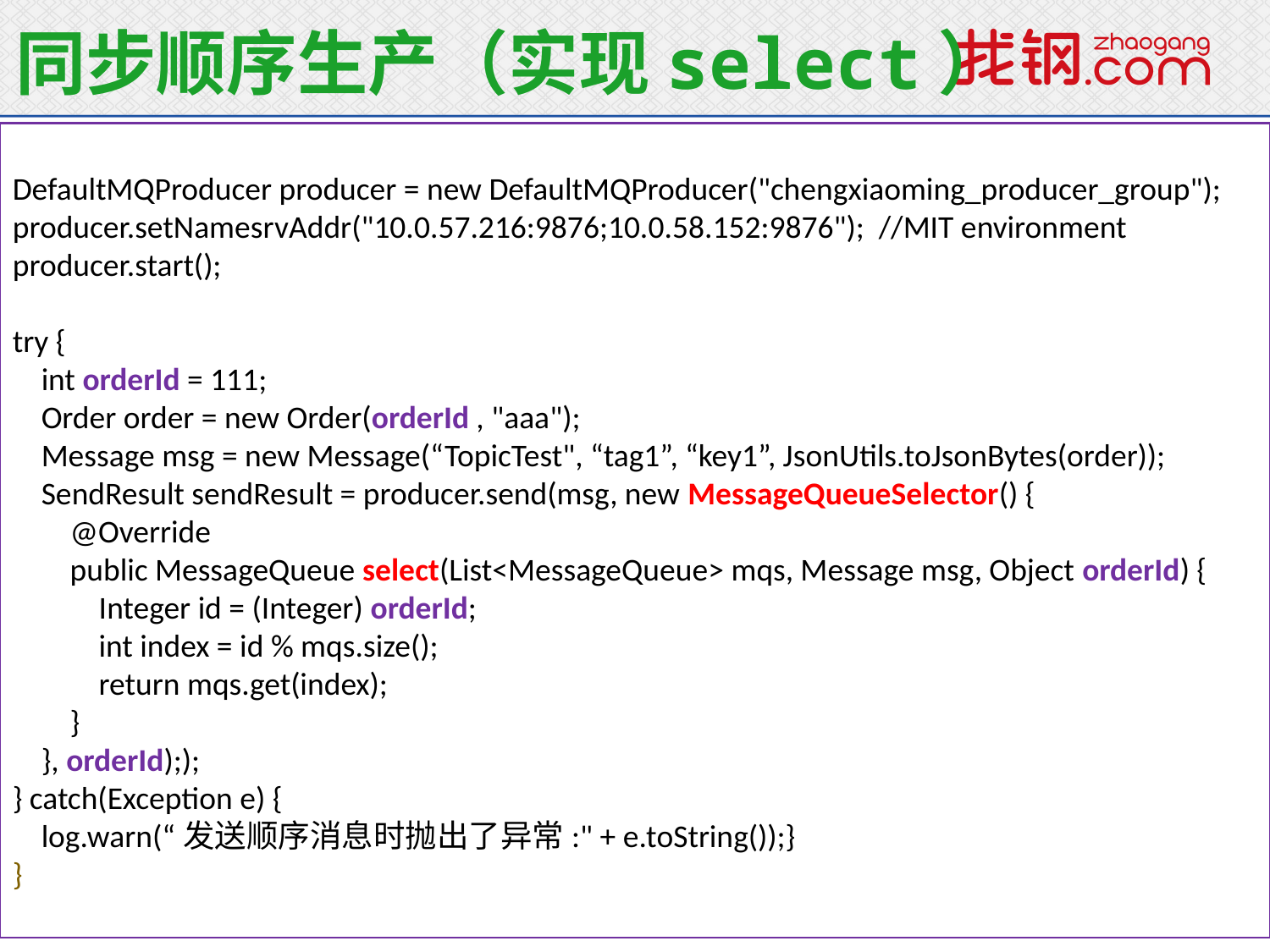

同步顺序生产（实现select）
DefaultMQProducer producer = new DefaultMQProducer("chengxiaoming_producer_group");
producer.setNamesrvAddr("10.0.57.216:9876;10.0.58.152:9876");  //MIT environment
producer.start();

try {
    int orderId = 111;
    Order order = new Order(orderId , "aaa");
    Message msg = new Message(“TopicTest", “tag1”, “key1”, JsonUtils.toJsonBytes(order));
    SendResult sendResult = producer.send(msg, new MessageQueueSelector() {
        @Override
        public MessageQueue select(List<MessageQueue> mqs, Message msg, Object orderId) {
            Integer id = (Integer) orderId;
            int index = id % mqs.size();
            return mqs.get(index);
        }
    }, orderId););
} catch(Exception e) {
    log.warn(“发送顺序消息时抛出了异常:" + e.toString());}
}